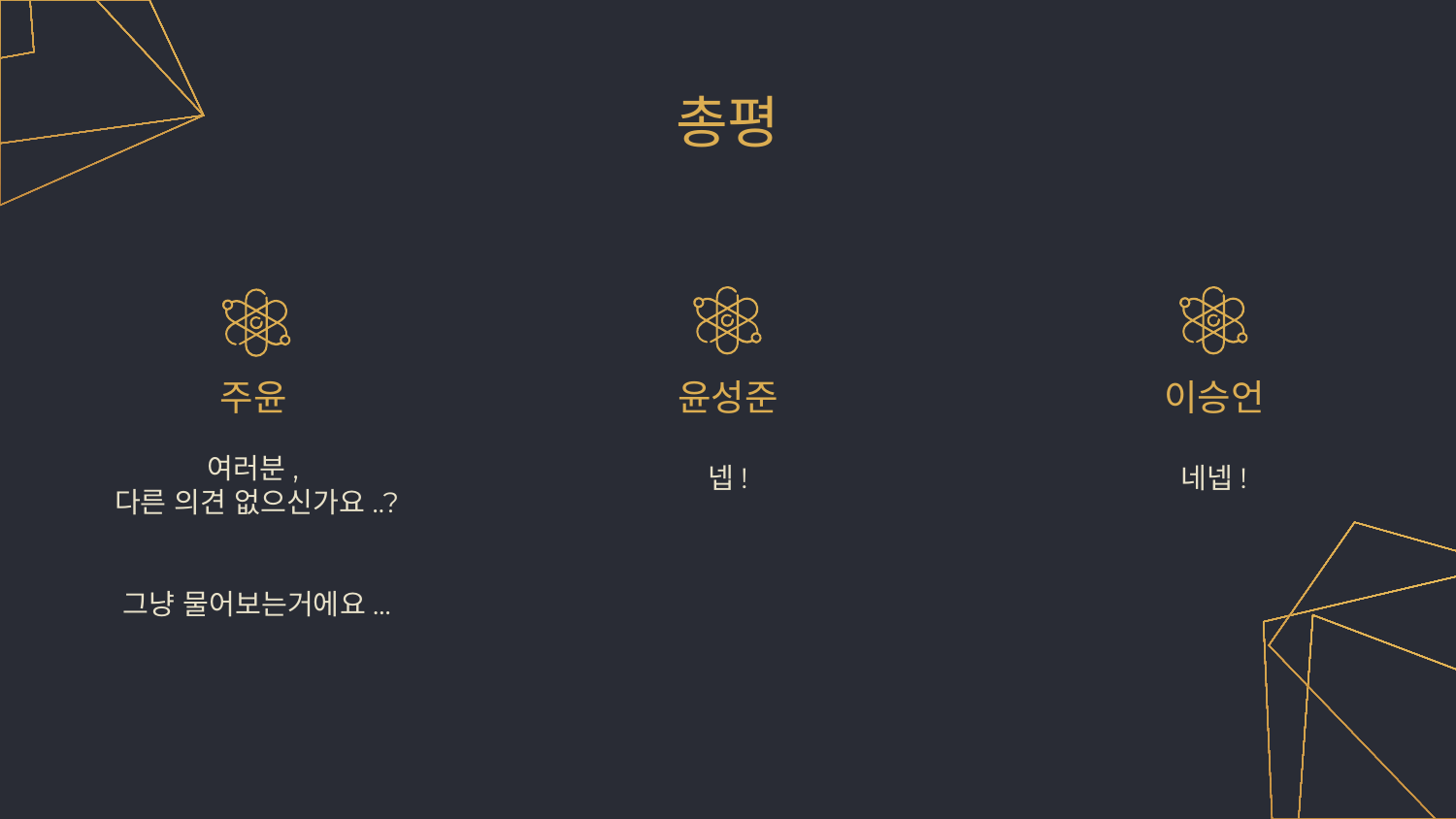

# 총평

윤성준
이승언
주윤
여러분,
다른 의견 없으신가요..?

그냥 물어보는거에요...

넵!
네넵!